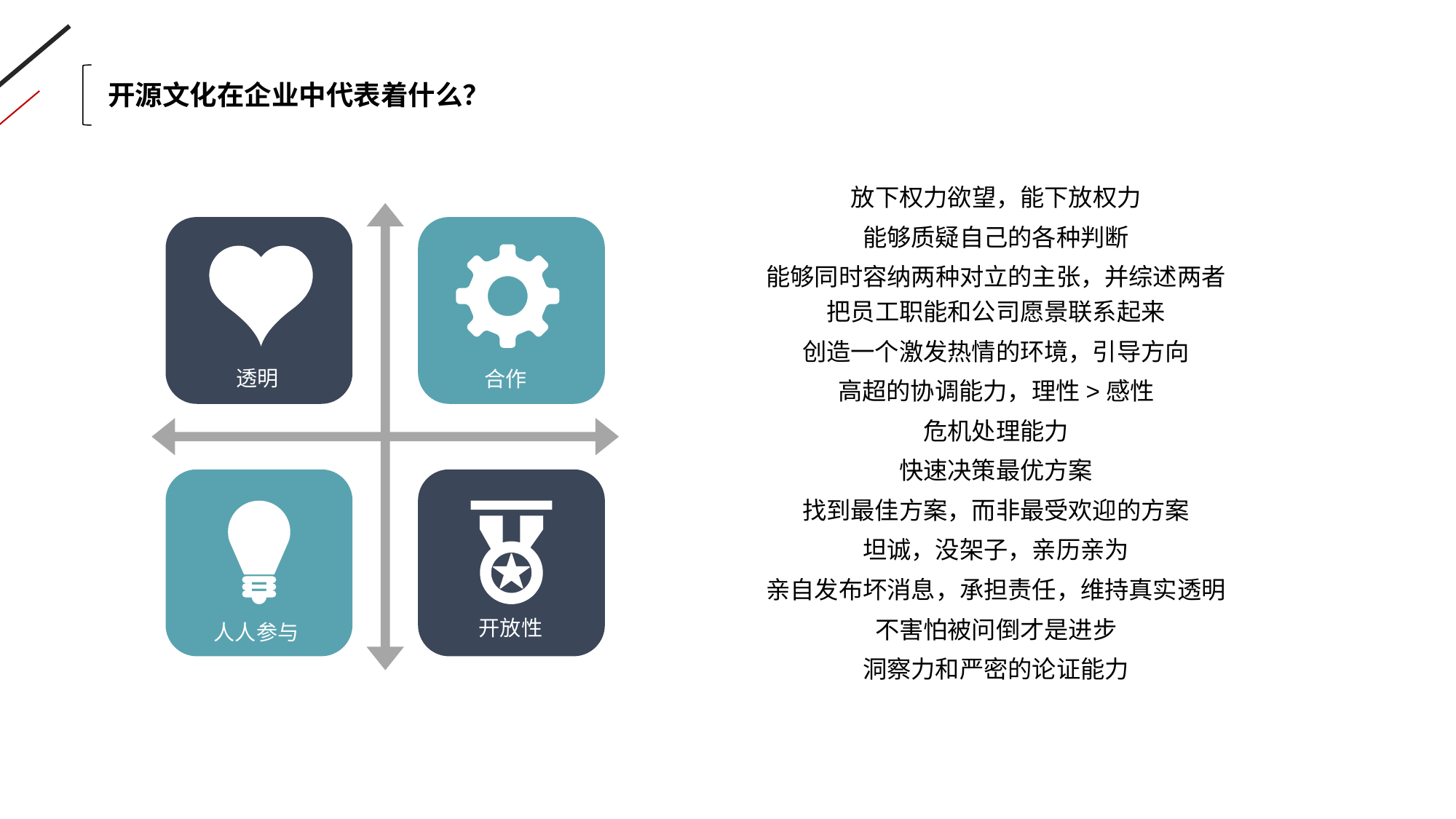

开源文化在企业中代表着什么？
放下权力欲望，能下放权力
能够质疑自己的各种判断
能够同时容纳两种对立的主张，并综述两者把员工职能和公司愿景联系起来
创造一个激发热情的环境，引导方向
高超的协调能力，理性>感性
危机处理能力
快速决策最优方案
找到最佳方案，而非最受欢迎的方案
坦诚，没架子，亲历亲为
亲自发布坏消息，承担责任，维持真实透明
不害怕被问倒才是进步
洞察力和严密的论证能力

透明
合作

开放性
人人参与